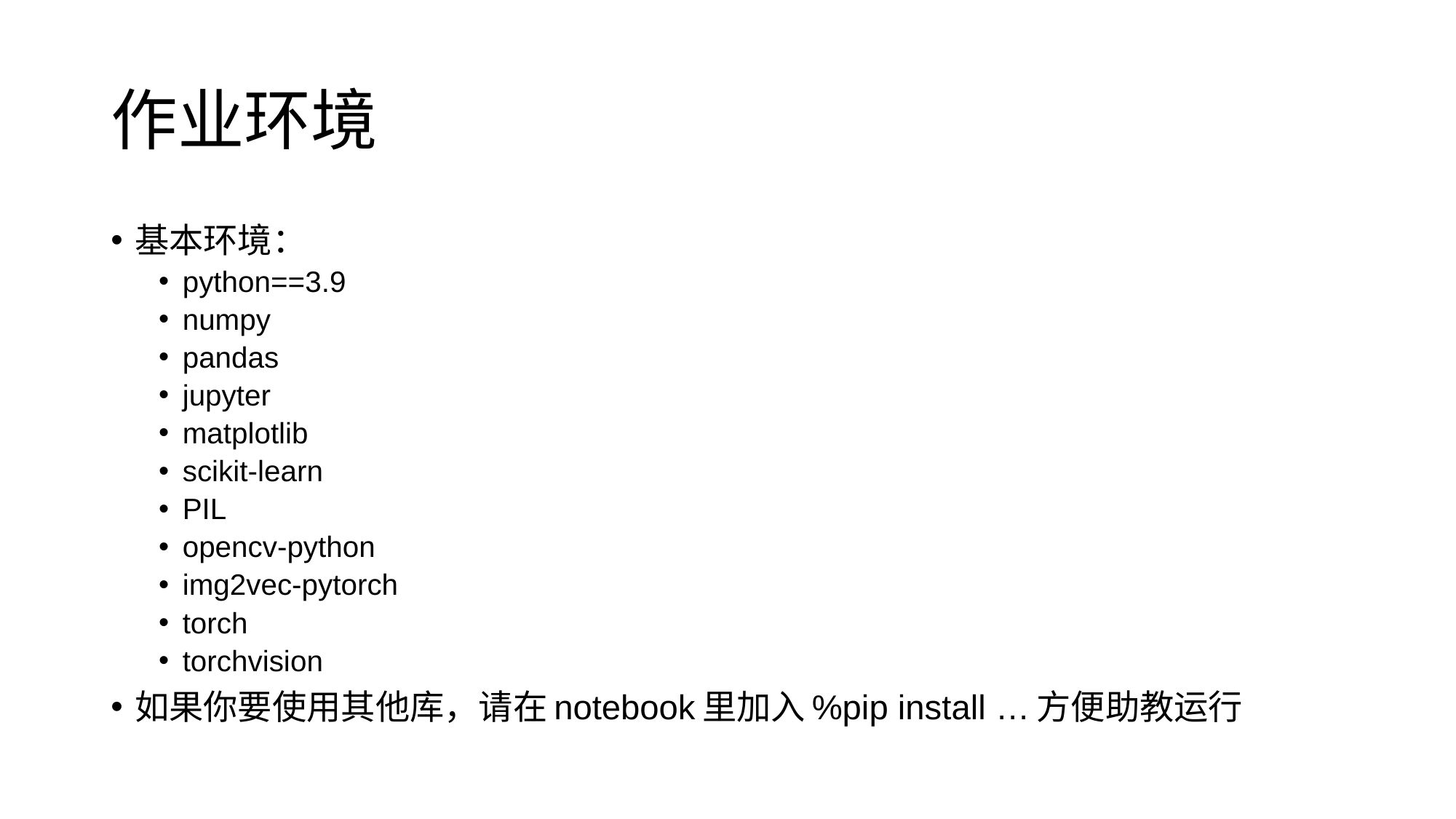

# 作业环境
基本环境：
python==3.9
numpy
pandas
jupyter
matplotlib
scikit-learn
PIL
opencv-python
img2vec-pytorch
torch
torchvision
如果你要使用其他库，请在notebook里加入%pip install …方便助教运行